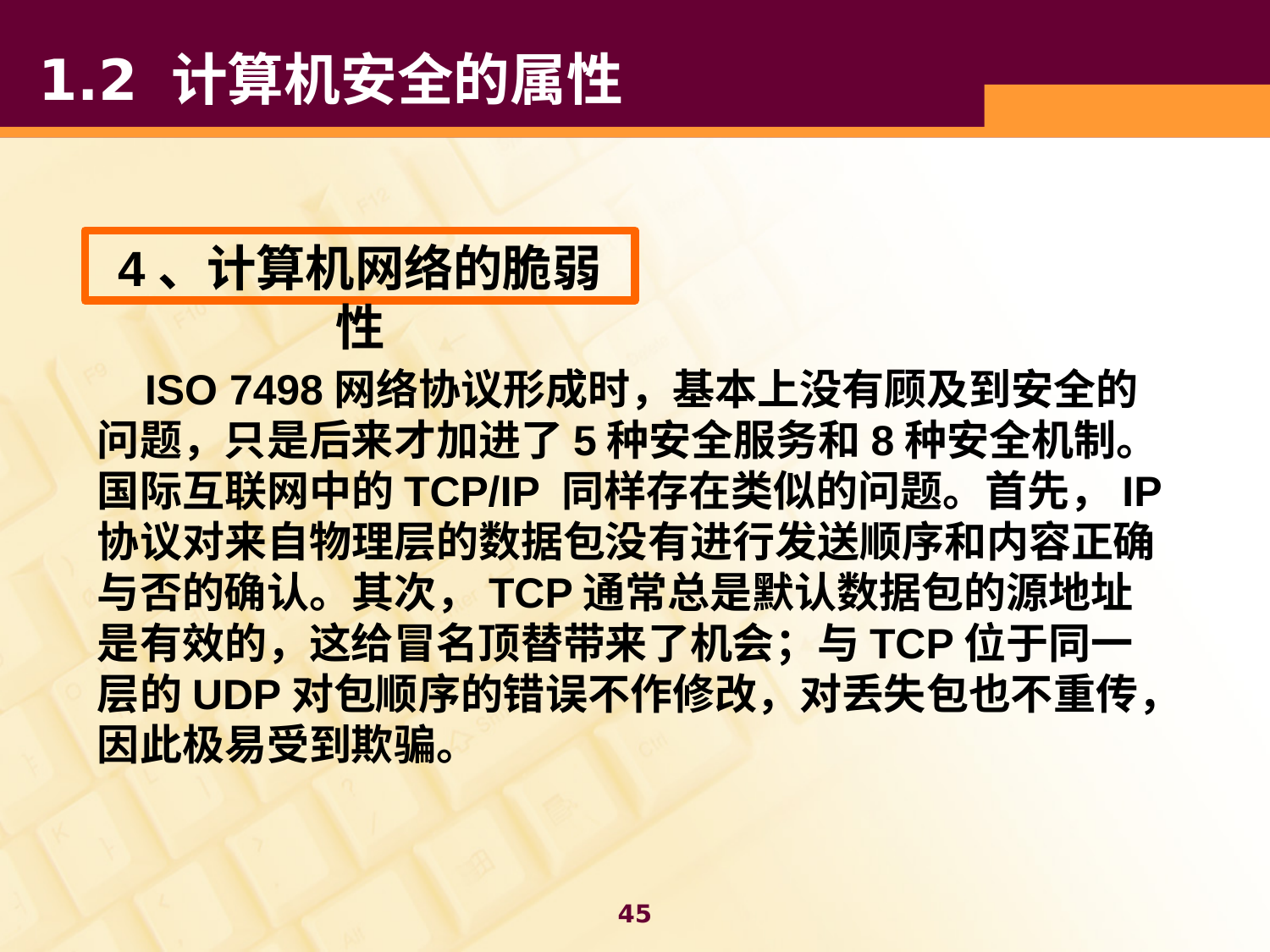

# 1.2 计算机安全的属性

4、计算机网络的脆弱性
    ISO 7498网络协议形成时，基本上没有顾及到安全的问题，只是后来才加进了5种安全服务和8种安全机制。国际互联网中的TCP/IP 同样存在类似的问题。首先，IP协议对来自物理层的数据包没有进行发送顺序和内容正确与否的确认。其次，TCP通常总是默认数据包的源地址是有效的，这给冒名顶替带来了机会；与TCP位于同一层的UDP对包顺序的错误不作修改，对丢失包也不重传，因此极易受到欺骗。